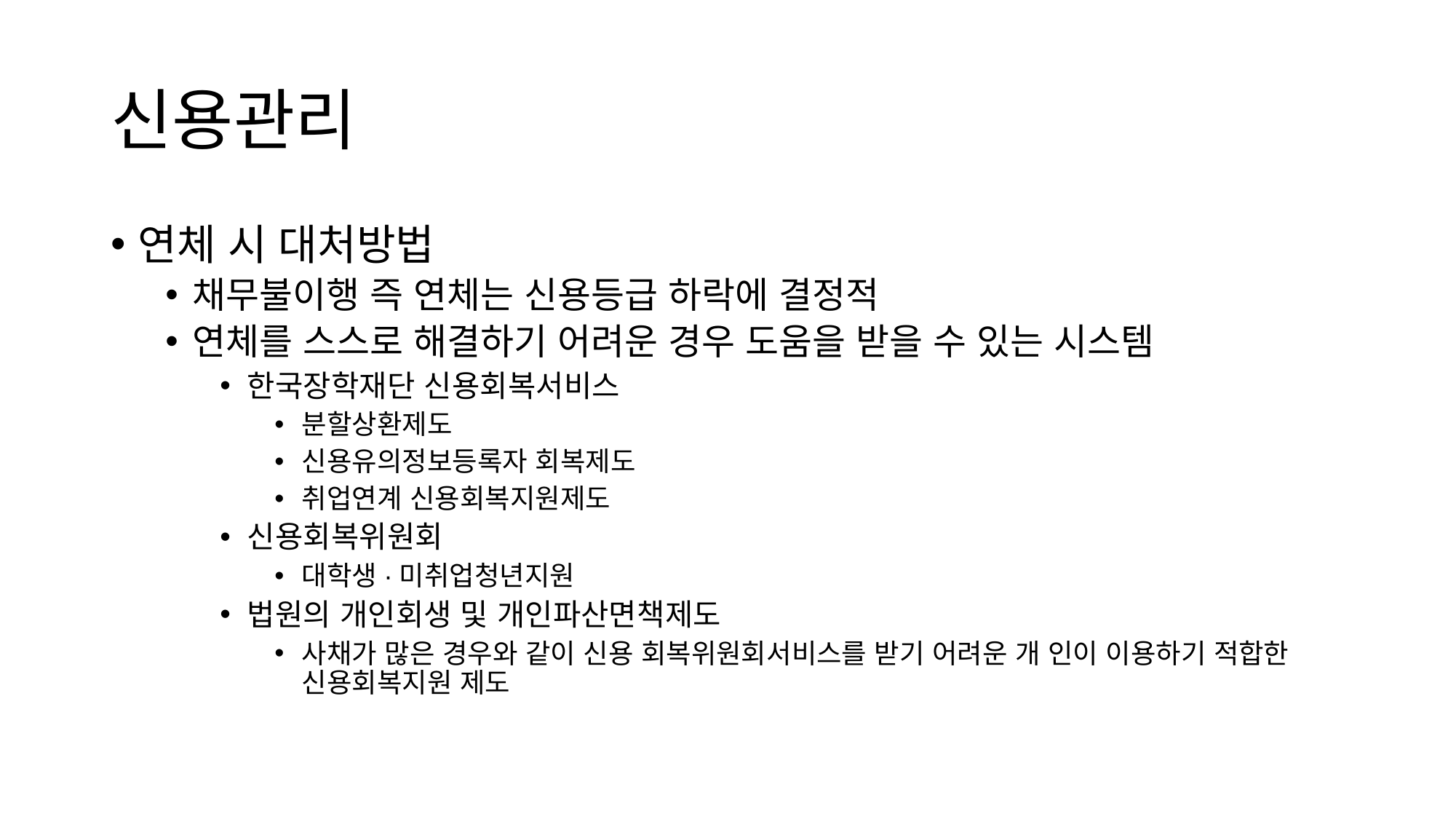

# 신용관리
연체 시 대처방법
채무불이행 즉 연체는 신용등급 하락에 결정적
연체를 스스로 해결하기 어려운 경우 도움을 받을 수 있는 시스템
한국장학재단 신용회복서비스
분할상환제도
신용유의정보등록자 회복제도
취업연계 신용회복지원제도
신용회복위원회
대학생·미취업청년지원
법원의 개인회생 및 개인파산면책제도
사채가 많은 경우와 같이 신용 회복위원회서비스를 받기 어려운 개 인이 이용하기 적합한 신용회복지원 제도